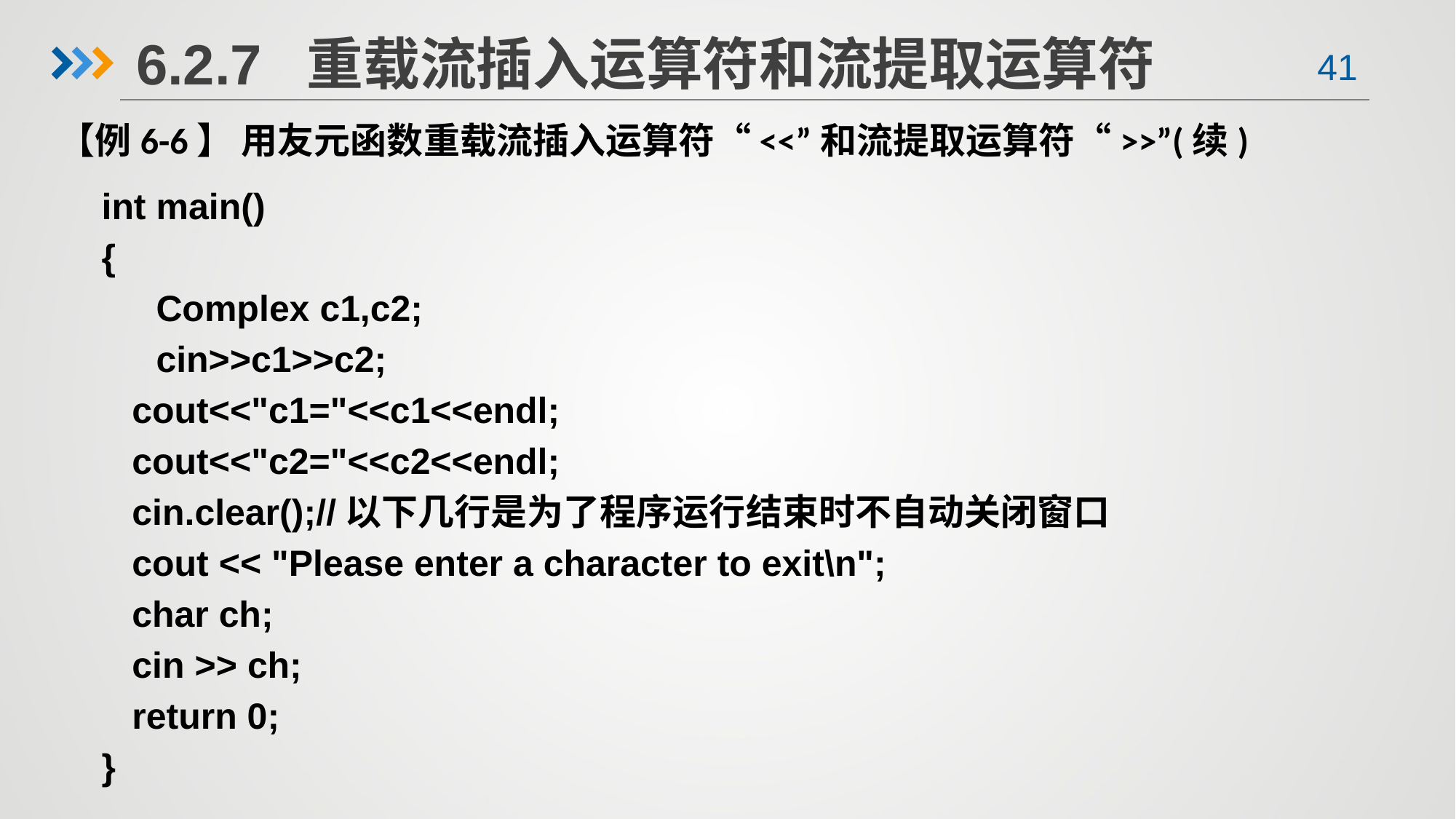

6.2.7  重载流插入运算符和流提取运算符
【例6-6】 用友元函数重载流插入运算符“<<”和流提取运算符“>>”(续)
int main()
{
	Complex c1,c2;
	cin>>c1>>c2;
   cout<<"c1="<<c1<<endl;
   cout<<"c2="<<c2<<endl;
   cin.clear();//以下几行是为了程序运行结束时不自动关闭窗口
   cout << "Please enter a character to exit\n";
   char ch;
   cin >> ch;
   return 0;
}